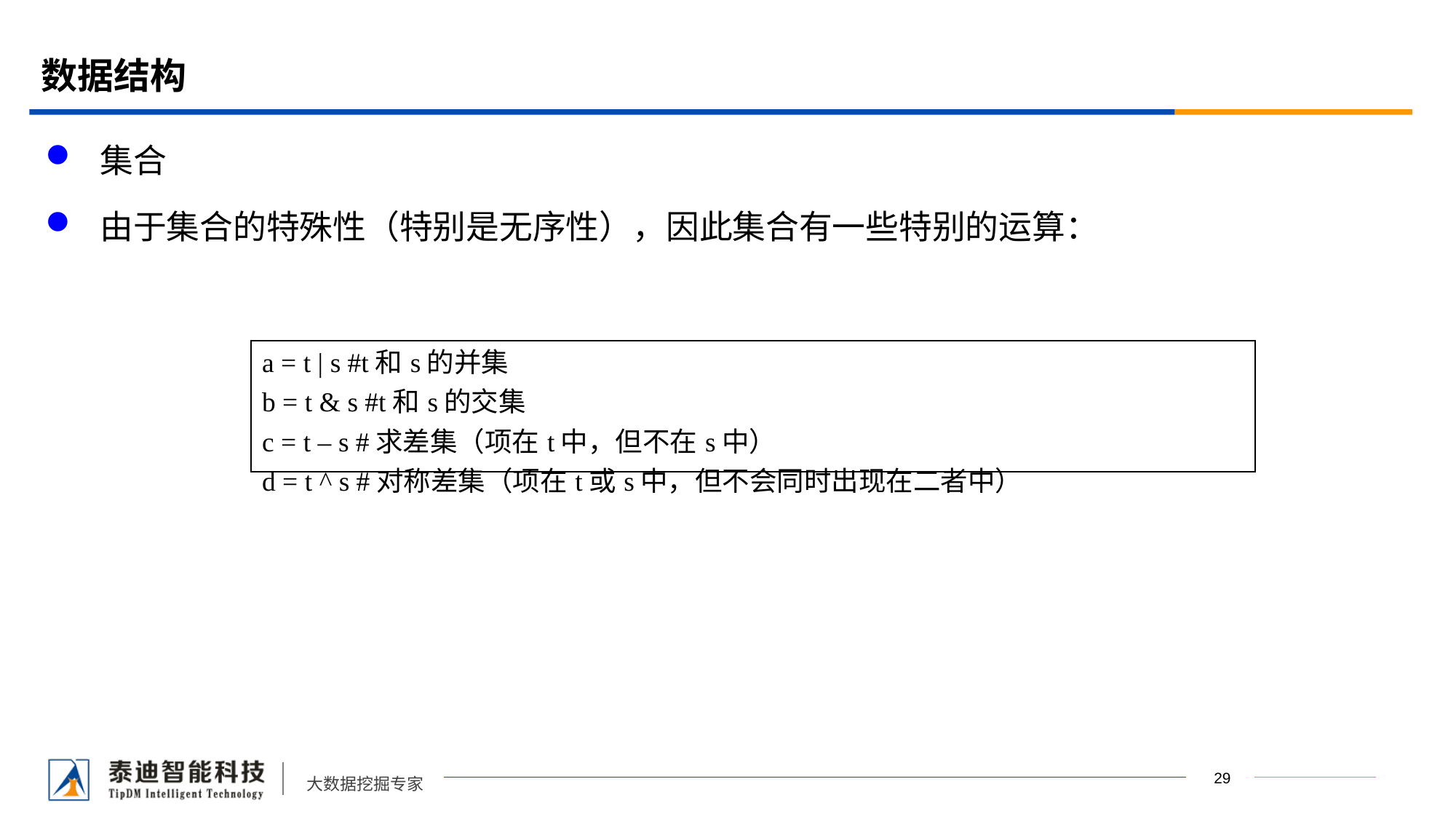

# 数据结构
集合
由于集合的特殊性（特别是无序性），因此集合有一些特别的运算：
| a = t | s #t和s的并集 b = t & s #t和s的交集 c = t – s #求差集（项在t中，但不在s中） d = t ^ s #对称差集（项在t或s中，但不会同时出现在二者中） |
| --- |